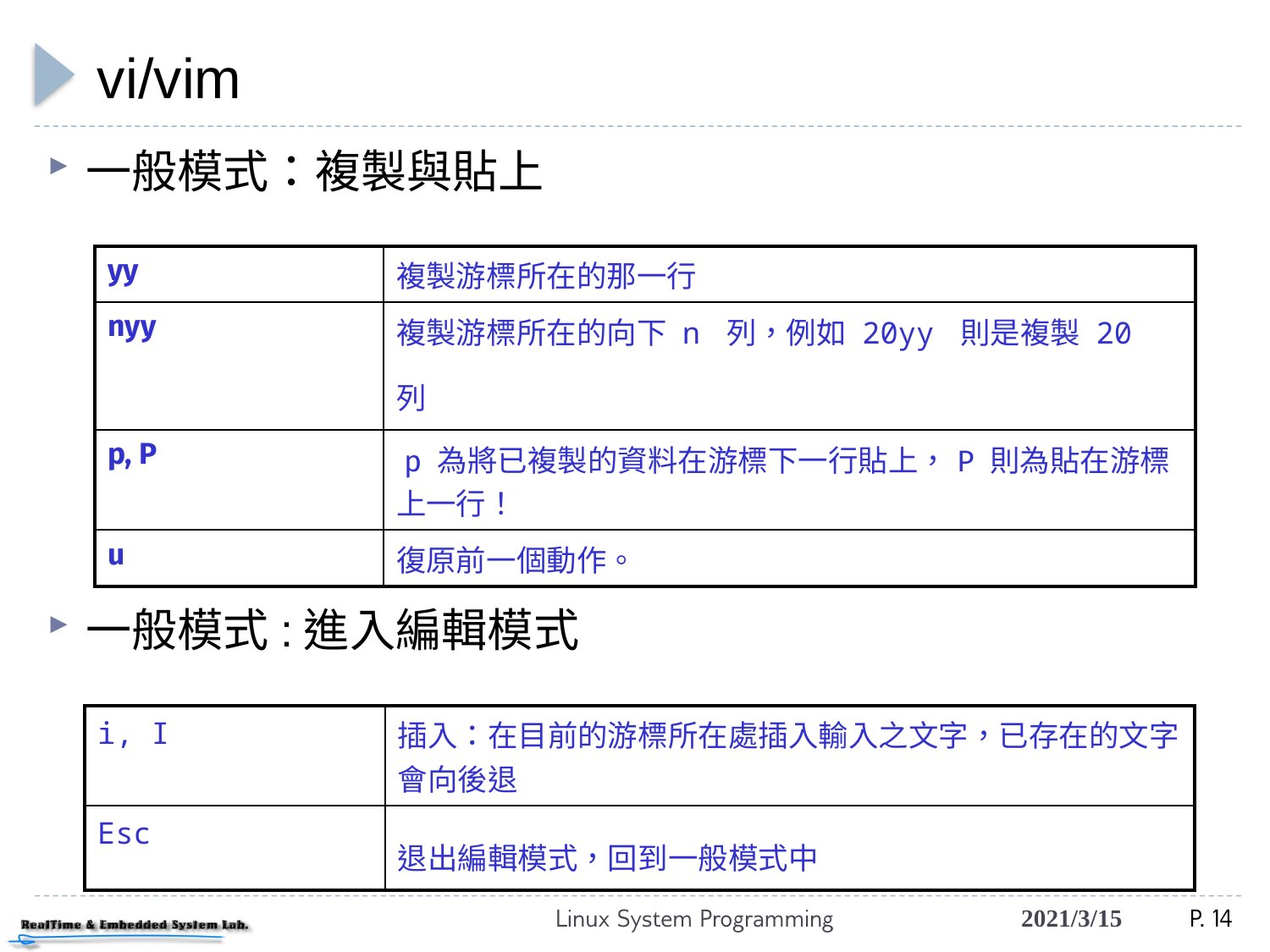

# vi/vim
一般模式：複製與貼上

一般模式:進入編輯模式

| yy | 複製游標所在的那一行 |
| --- | --- |
| nyy | 複製游標所在的向下 n 列，例如 20yy 則是複製 20 列 |
| p, P | p 為將已複製的資料在游標下一行貼上，P 則為貼在游標上一行！ |
| u | 復原前一個動作。 |
| i, I | 插入：在目前的游標所在處插入輸入之文字，已存在的文字會向後退 |
| --- | --- |
| Esc | 退出編輯模式，回到一般模式中 |
Linux System Programming
2021/3/15